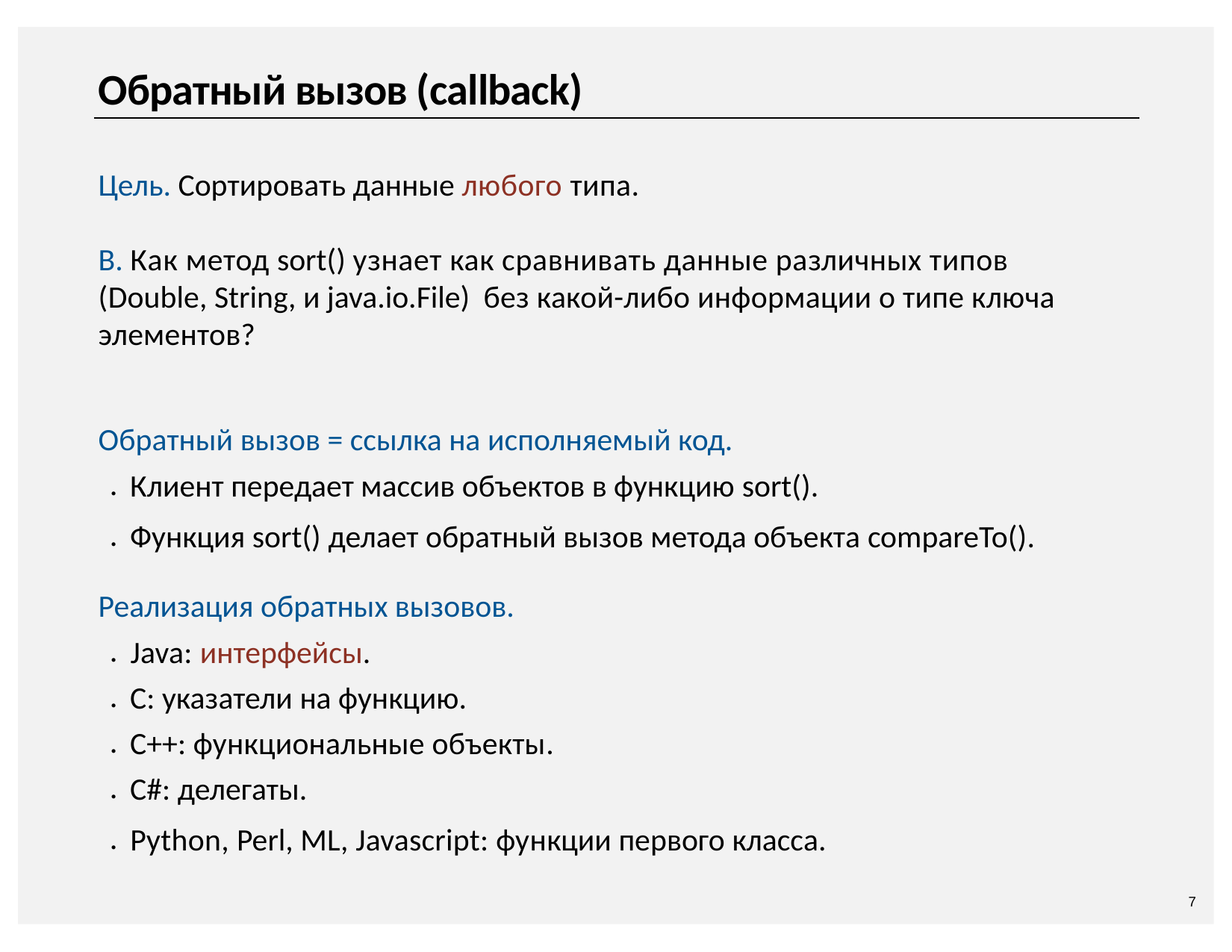

# Обратный вызов (callback)
Цель. Сортировать данные любого типа.

В. Как метод sort() узнает как сравнивать данные различных типов (Double, String, и java.io.File)   без какой-либо информации о типе ключа элементов?

Обратный вызов = ссылка на исполняемый код.
・Клиент передает массив объектов в функцию sort().
・Функция sort() делает обратный вызов метода объекта compareTo().

Реализация обратных вызовов.
・Java: интерфейсы.
・C: указатели на функцию.
・C++: функциональные объекты.
・C#: делегаты.
・Python, Perl, ML, Javascript: функции первого класса.
7